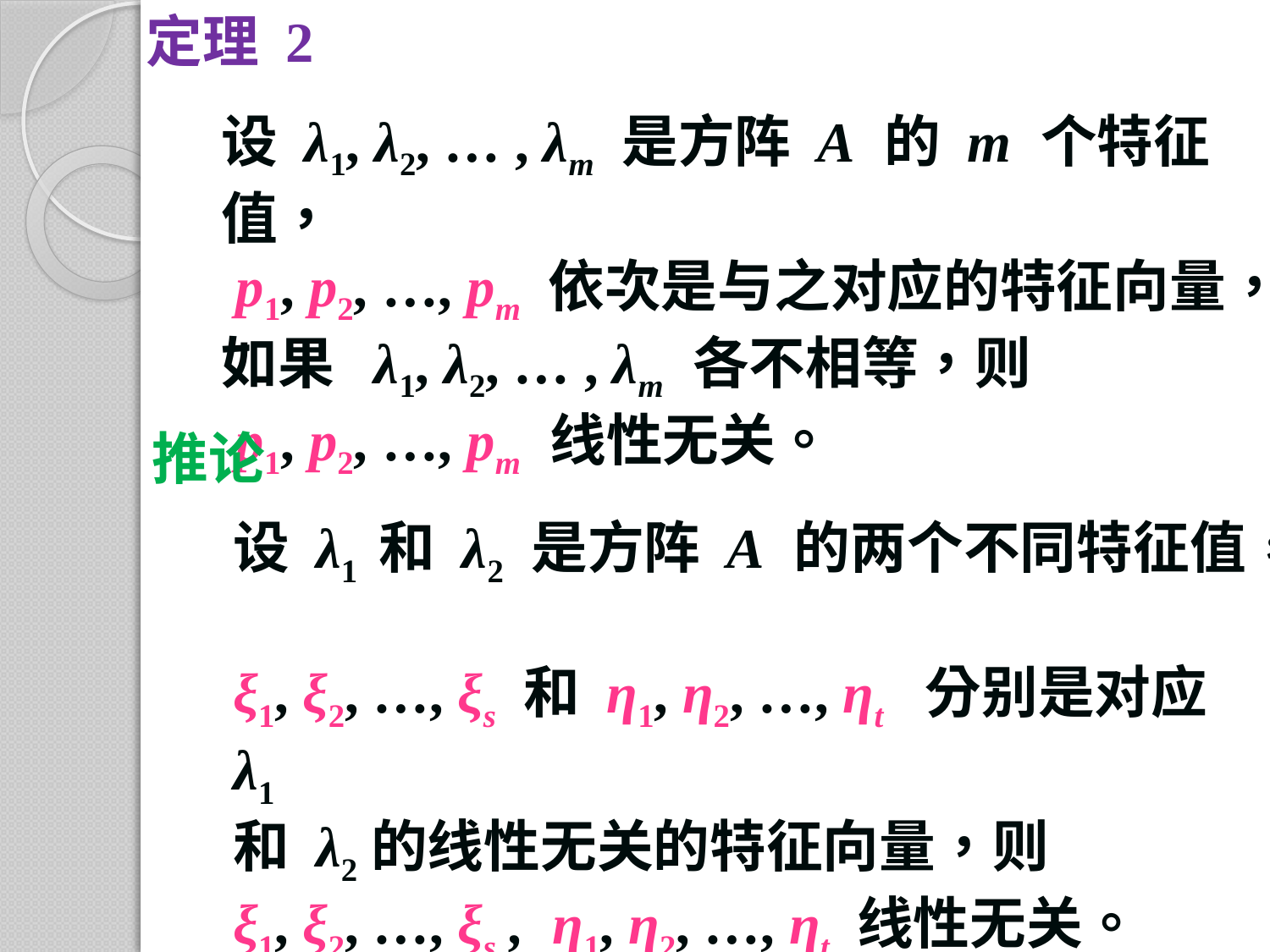

定理 2
设 λ1, λ2, … , λm 是方阵 A 的 m 个特征值，
 p1, p2, …, pm 依次是与之对应的特征向量，
如果  λ1, λ2, … , λm 各不相等，则
 p1, p2, …, pm 线性无关。
推论
设 λ1 和 λ2 是方阵 A 的两个不同特征值，
ξ1, ξ2, …, ξs 和 η1, η2, …, ηt  分别是对应 λ1
和 λ2的线性无关的特征向量，则
ξ1, ξ2, …, ξs ,  η1, η2, …, ηt 线性无关。